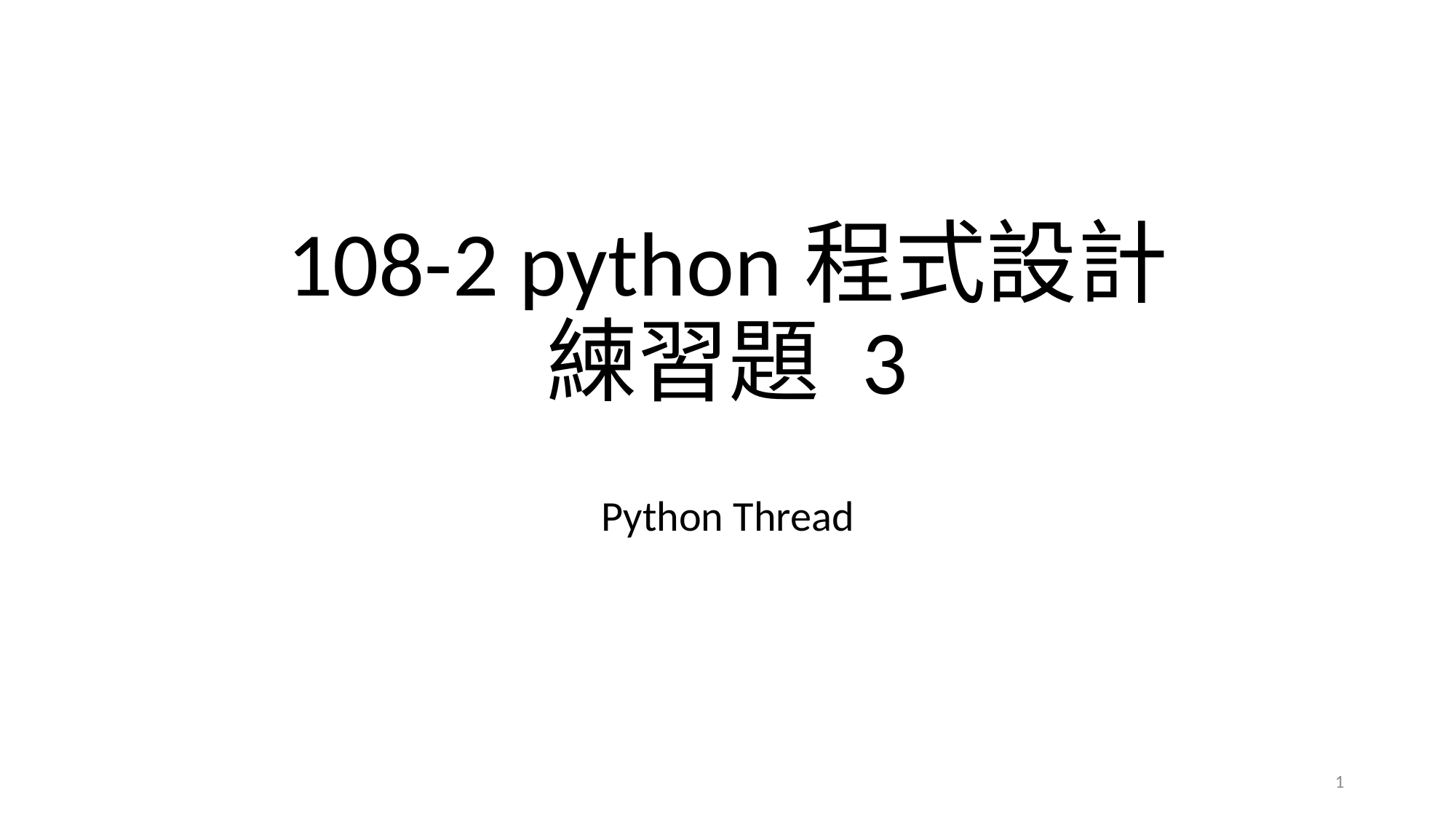

# 108-2 python程式設計 練習題 3

Python Thread
1